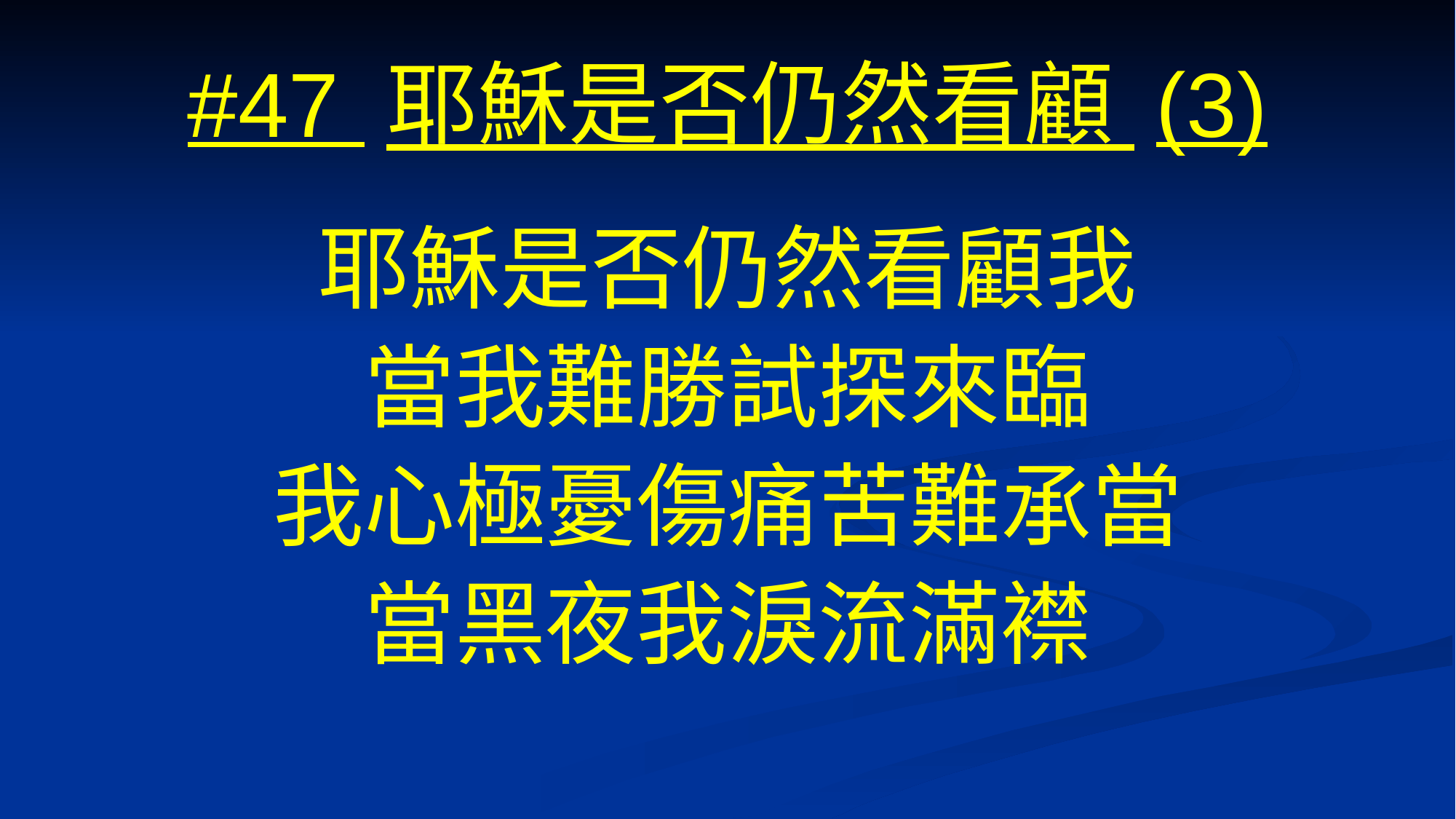

# #47 耶穌是否仍然看顧 (3)
耶穌是否仍然看顧我
當我難勝試探來臨
我心極憂傷痛苦難承當
當黑夜我淚流滿襟